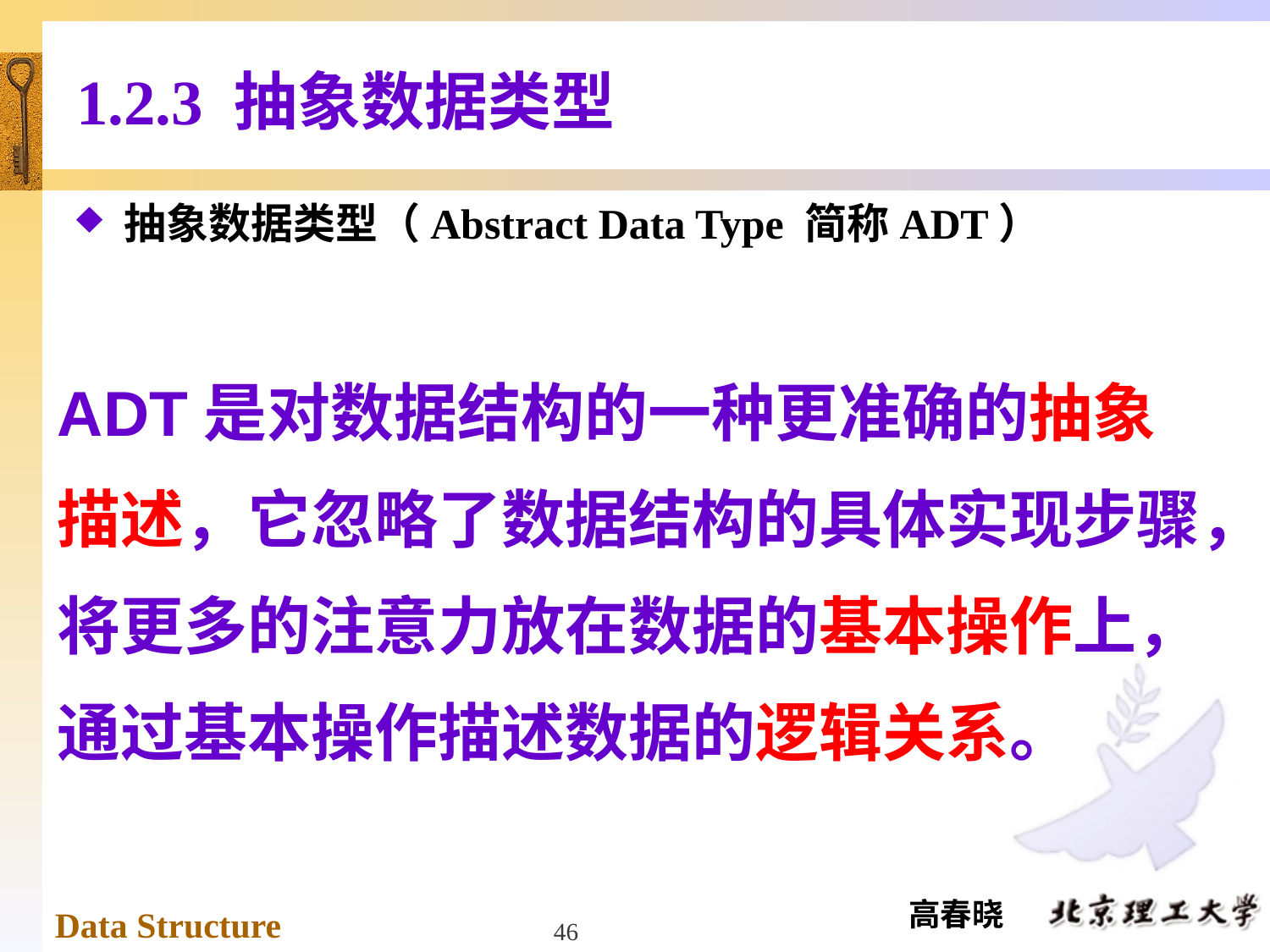

# 1.2.3 抽象数据类型
抽象数据类型（Abstract Data Type 简称ADT）

ADT是对数据结构的一种更准确的抽象描述，它忽略了数据结构的具体实现步骤，将更多的注意力放在数据的基本操作上，通过基本操作描述数据的逻辑关系。
46